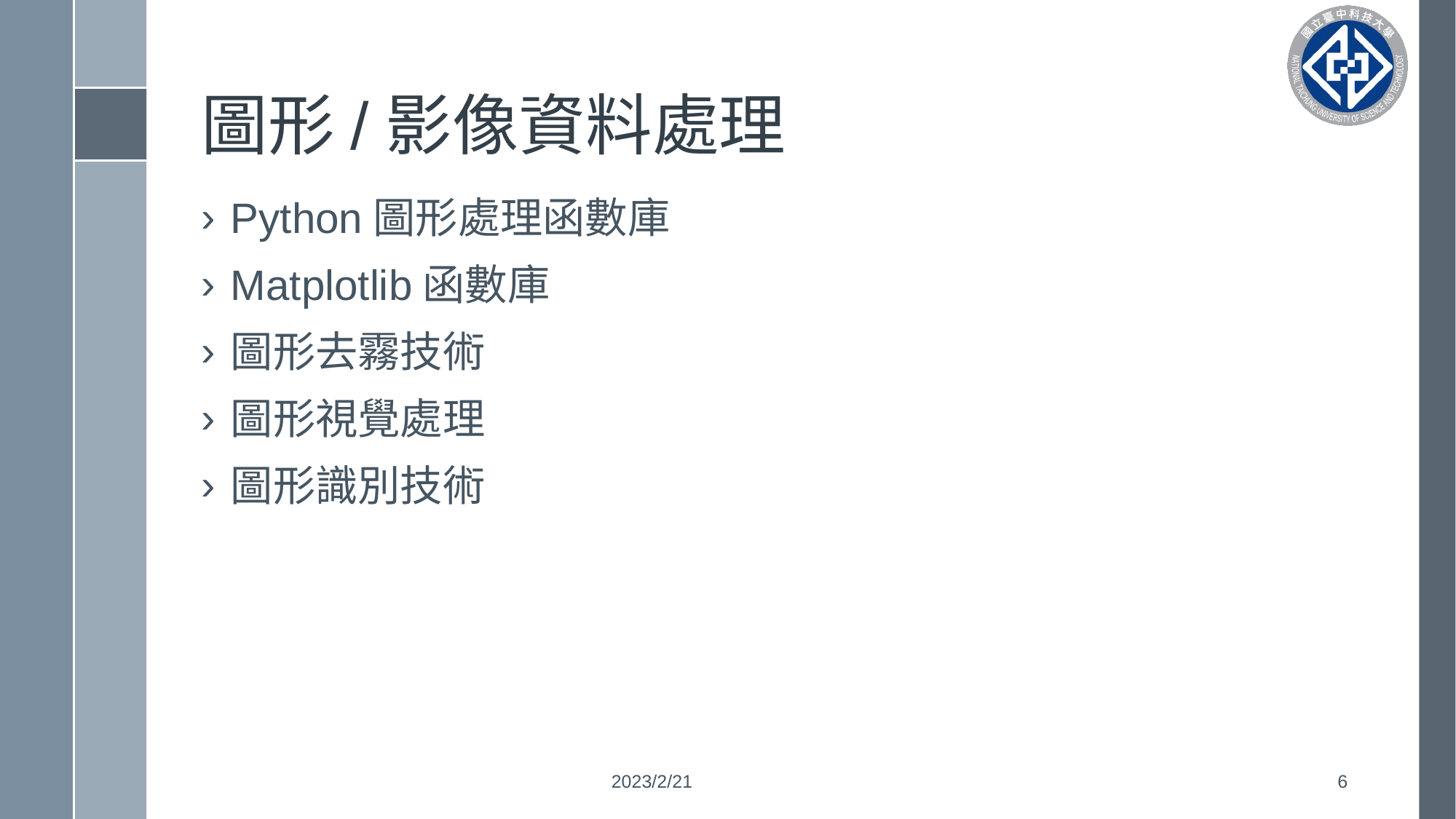

# 圖形/影像資料處理
Python圖形處理函數庫
Matplotlib函數庫
圖形去霧技術
圖形視覺處理
圖形識別技術

2023/2/21
6